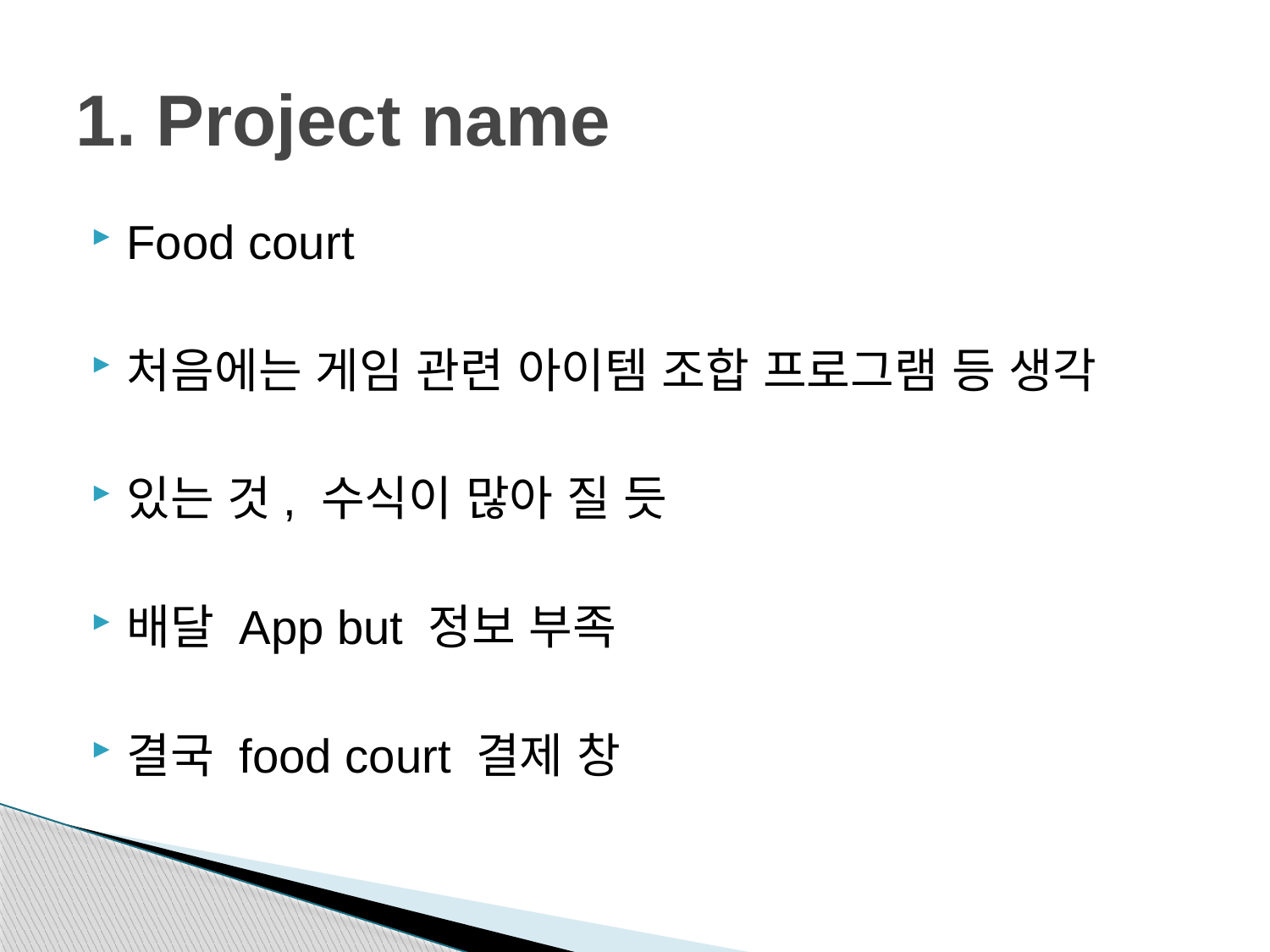

# 1. Project name
Food court

처음에는 게임 관련 아이템 조합 프로그램 등 생각

있는 것, 수식이 많아 질 듯

배달 App but 정보 부족

결국 food court 결제 창